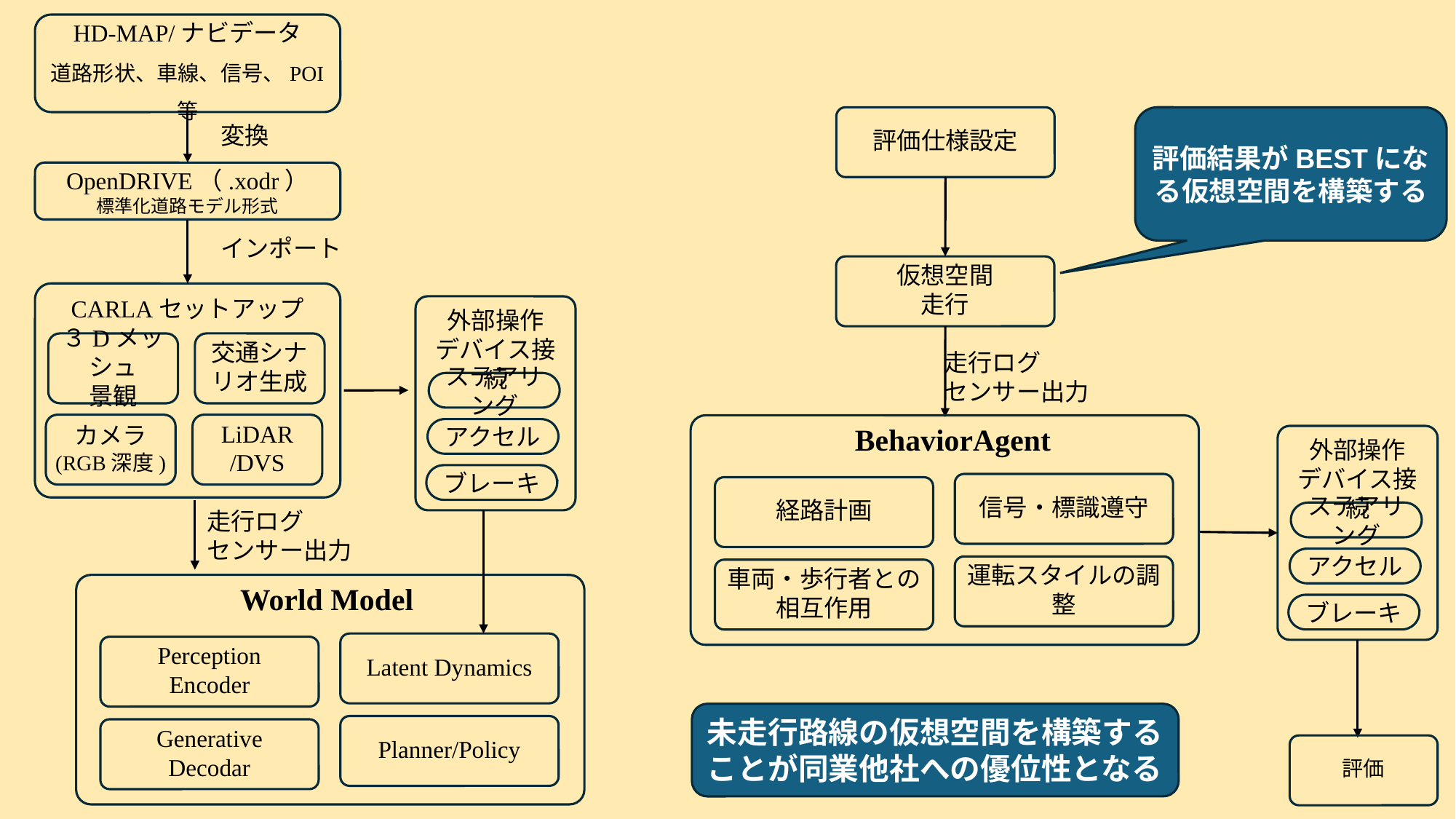

HD-MAP/ナビデータ
道路形状、車線、信号、POI等
変換
OpenDRIVE（.xodr）
標準化道路モデル形式
インポート
CARLAセットアップ

外部操作
デバイス接続
３Dメッシュ
景観
交通シナリオ生成
ステアリング
カメラ
(RGB深度)
LiDAR
/DVS
アクセル
ブレーキ
走行ログ
センサー出力

World Model
Latent Dynamics
Perception
Encoder
Planner/Policy
Generative
Decodar
評価仕様設定
評価結果がBESTになる仮想空間を構築する
仮想空間
走行
走行ログ
センサー出力

BehaviorAgent
外部操作
デバイス接続
ステアリング
アクセル
ブレーキ
信号・標識遵守
経路計画
運転スタイルの調整
車両・歩行者との
相互作用
未走行路線の仮想空間を構築することが同業他社への優位性となる
評価